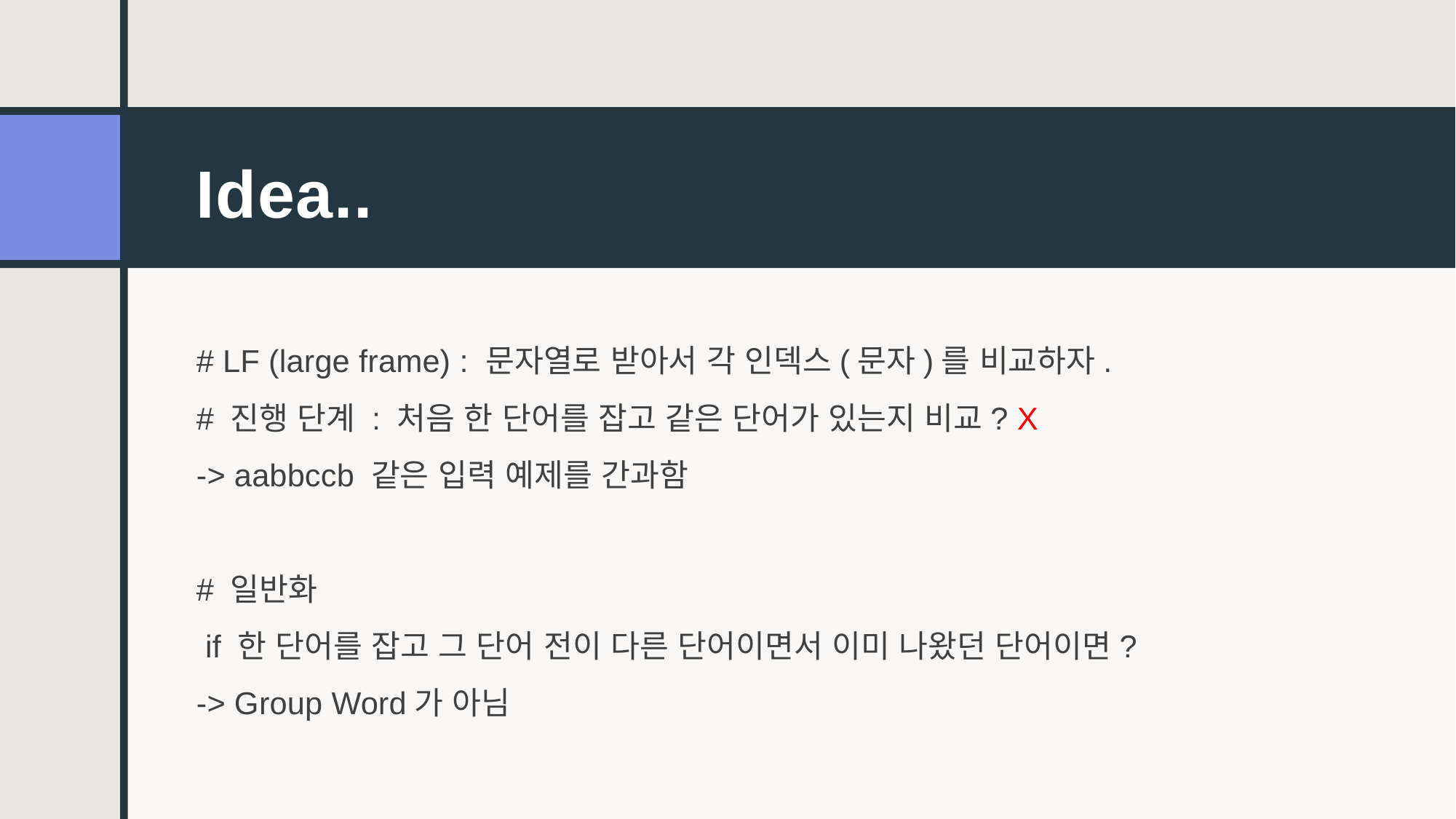

# Idea..

# LF (large frame) : 문자열로 받아서 각 인덱스(문자)를 비교하자.
# 진행 단계 : 처음 한 단어를 잡고 같은 단어가 있는지 비교? X
-> aabbccb 같은 입력 예제를 간과함

# 일반화
 if 한 단어를 잡고 그 단어 전이 다른 단어이면서 이미 나왔던 단어이면?
-> Group Word가 아님